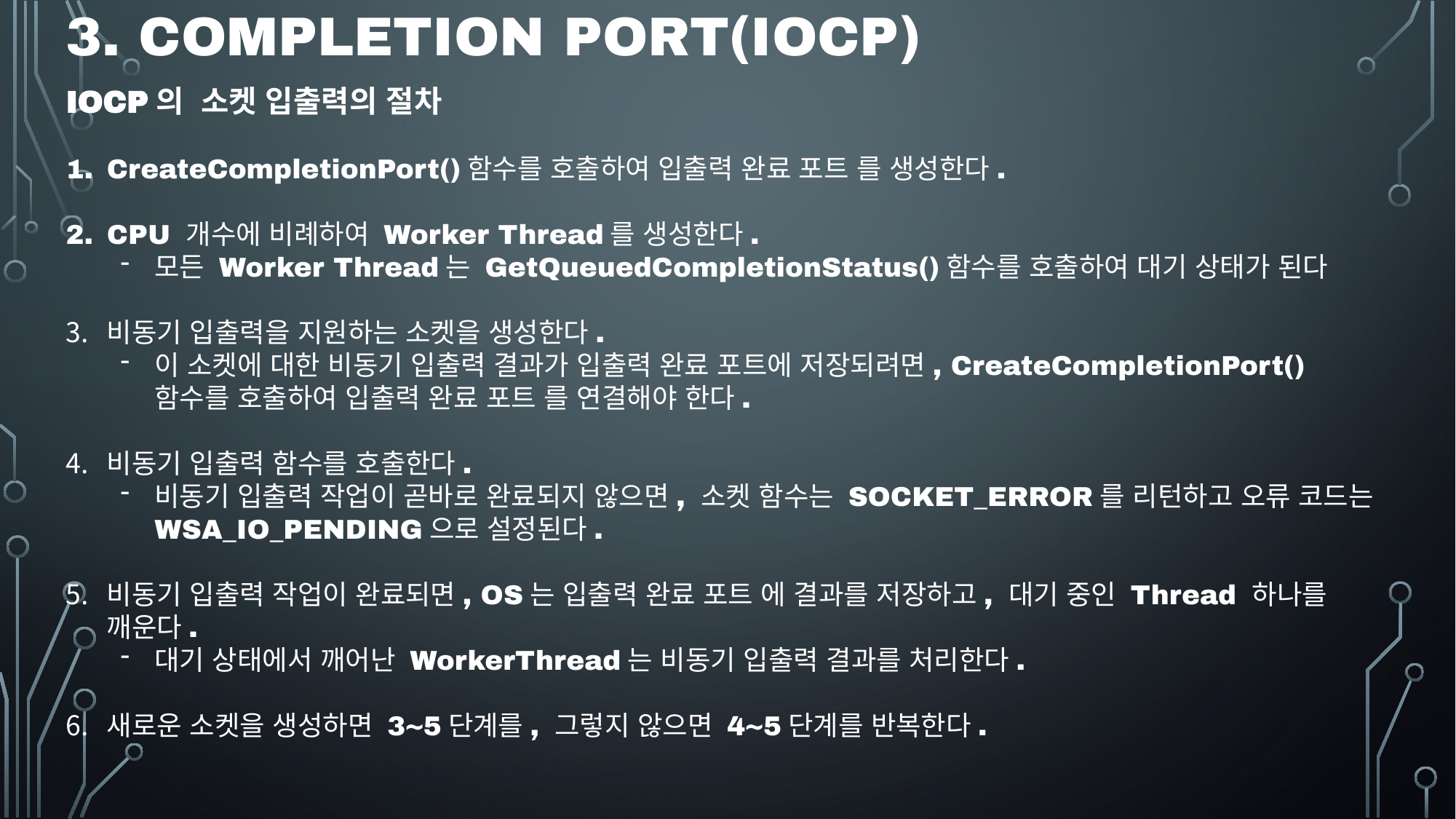

# 3. Completion port(iocp)
IOCP의  소켓 입출력의 절차

CreateCompletionPort()함수를 호출하여 입출력 완료 포트 를 생성한다.

CPU 개수에 비례하여 Worker Thread를 생성한다.
모든 Worker Thread는 GetQueuedCompletionStatus()함수를 호출하여 대기 상태가 된다

비동기 입출력을 지원하는 소켓을 생성한다.
이 소켓에 대한 비동기 입출력 결과가 입출력 완료 포트에 저장되려면, CreateCompletionPort() 함수를 호출하여 입출력 완료 포트 를 연결해야 한다.

비동기 입출력 함수를 호출한다.
비동기 입출력 작업이 곧바로 완료되지 않으면, 소켓 함수는 SOCKET_ERROR를 리턴하고 오류 코드는  WSA_IO_PENDING으로 설정된다.

비동기 입출력 작업이 완료되면, OS는 입출력 완료 포트 에 결과를 저장하고, 대기 중인 Thread 하나를 깨운다.
대기 상태에서 깨어난 WorkerThread는 비동기 입출력 결과를 처리한다.

새로운 소켓을 생성하면 3~5단계를, 그렇지 않으면 4~5단계를 반복한다.